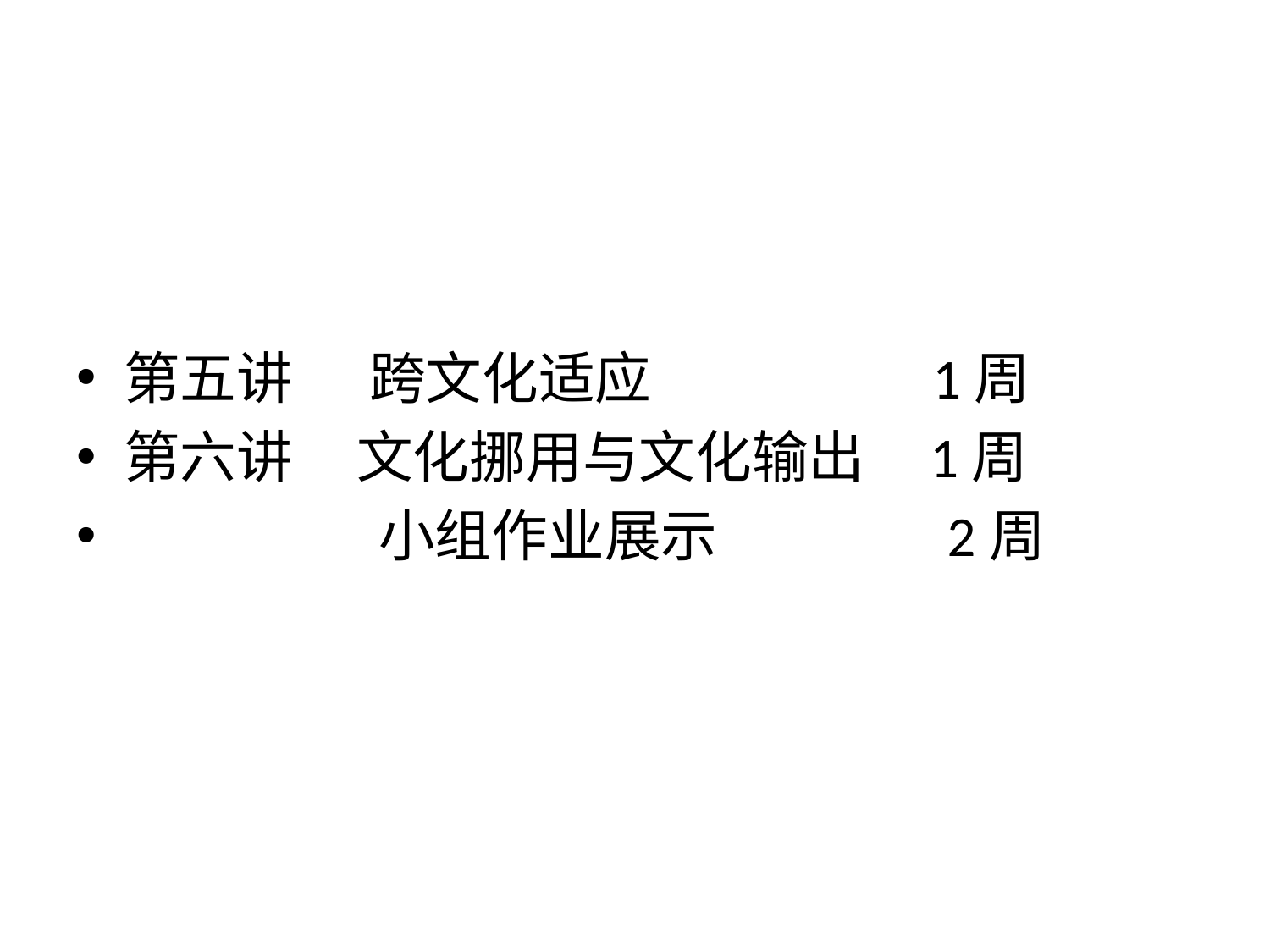

第五讲      跨文化适应                     1周
第六讲     文化挪用与文化输出    1周
                   小组作业展示                 2周

10